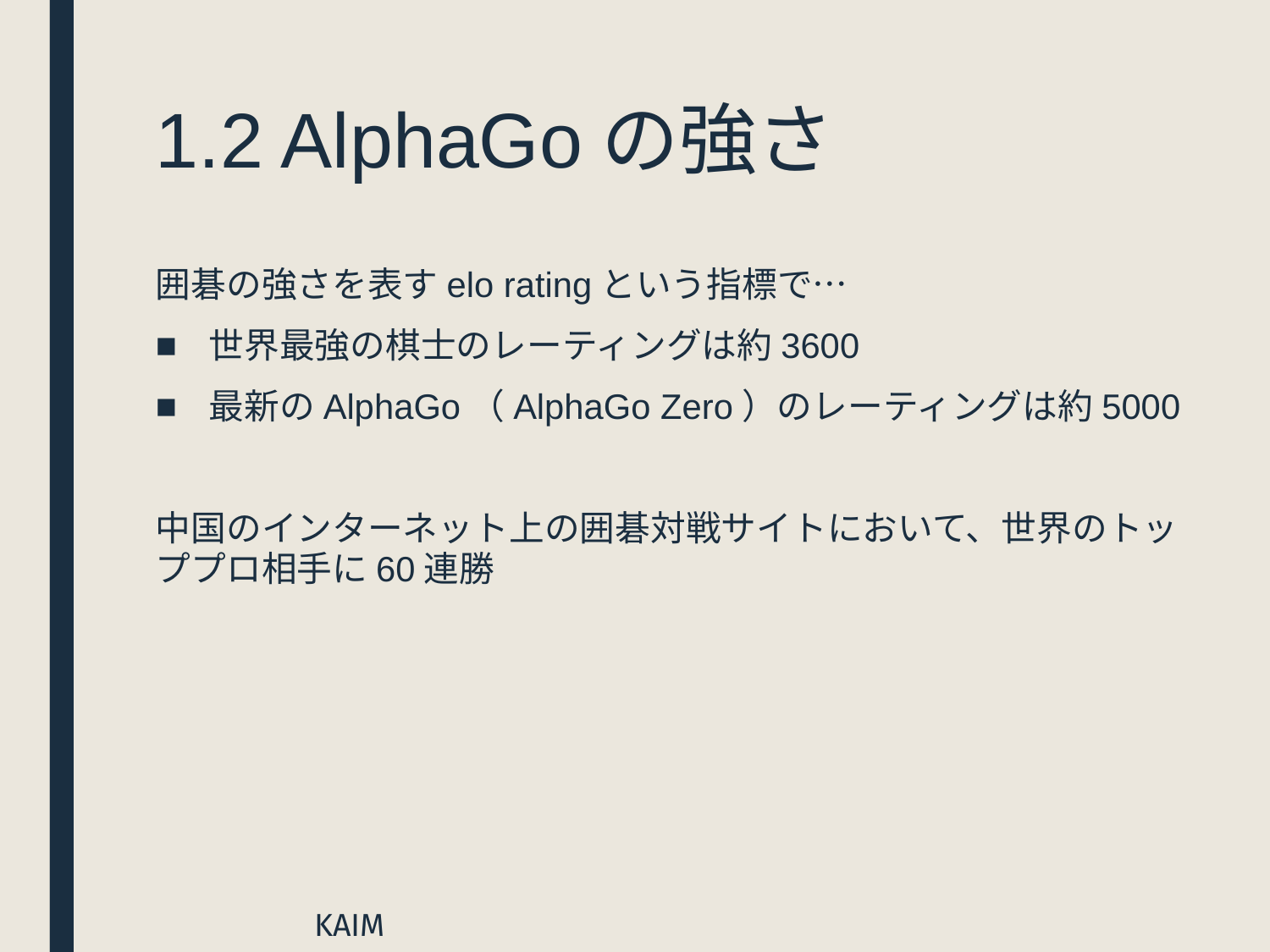

# 1.2 AlphaGoの強さ
囲碁の強さを表すelo ratingという指標で…
世界最強の棋士のレーティングは約3600
最新のAlphaGo（AlphaGo Zero）のレーティングは約5000

中国のインターネット上の囲碁対戦サイトにおいて、世界のトッププロ相手に60連勝
KAIM